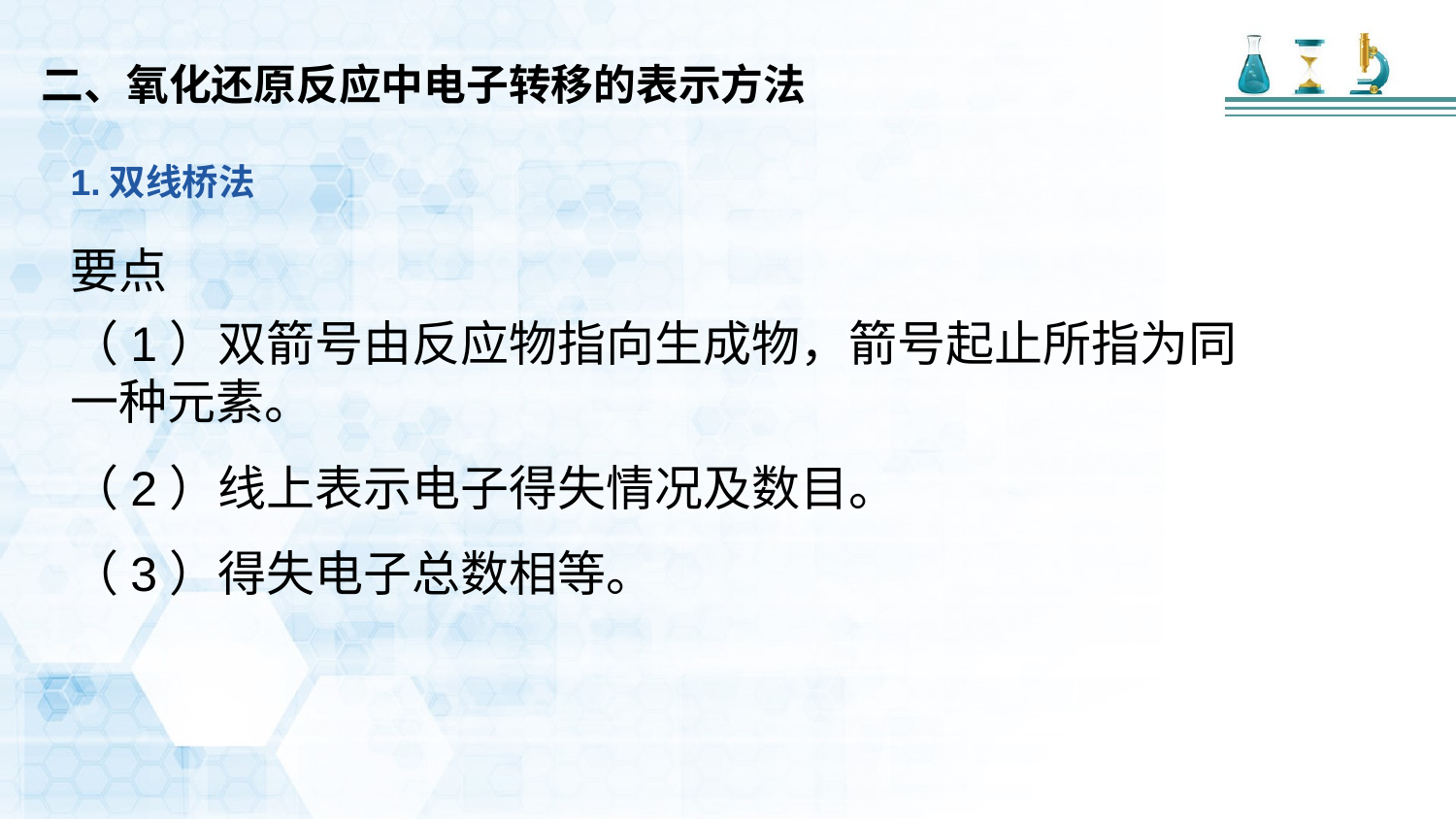

二、氧化还原反应中电子转移的表示方法
1.双线桥法
要点
（1）双箭号由反应物指向生成物，箭号起止所指为同一种元素。
（2）线上表示电子得失情况及数目。
（3）得失电子总数相等。